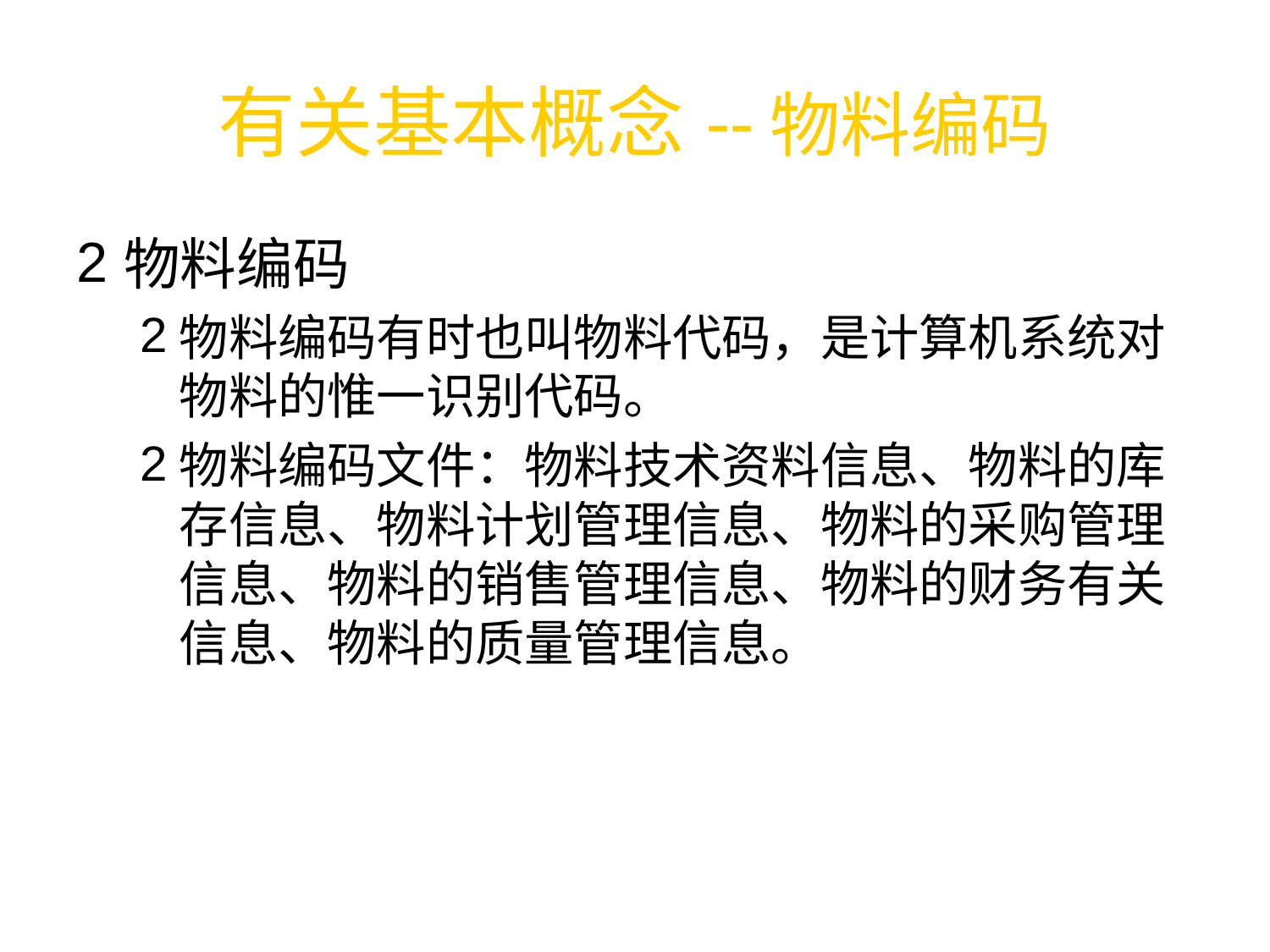

# 有关基本概念--物料编码
物料编码
物料编码有时也叫物料代码，是计算机系统对物料的惟一识别代码。
物料编码文件：物料技术资料信息、物料的库存信息、物料计划管理信息、物料的采购管理信息、物料的销售管理信息、物料的财务有关信息、物料的质量管理信息。